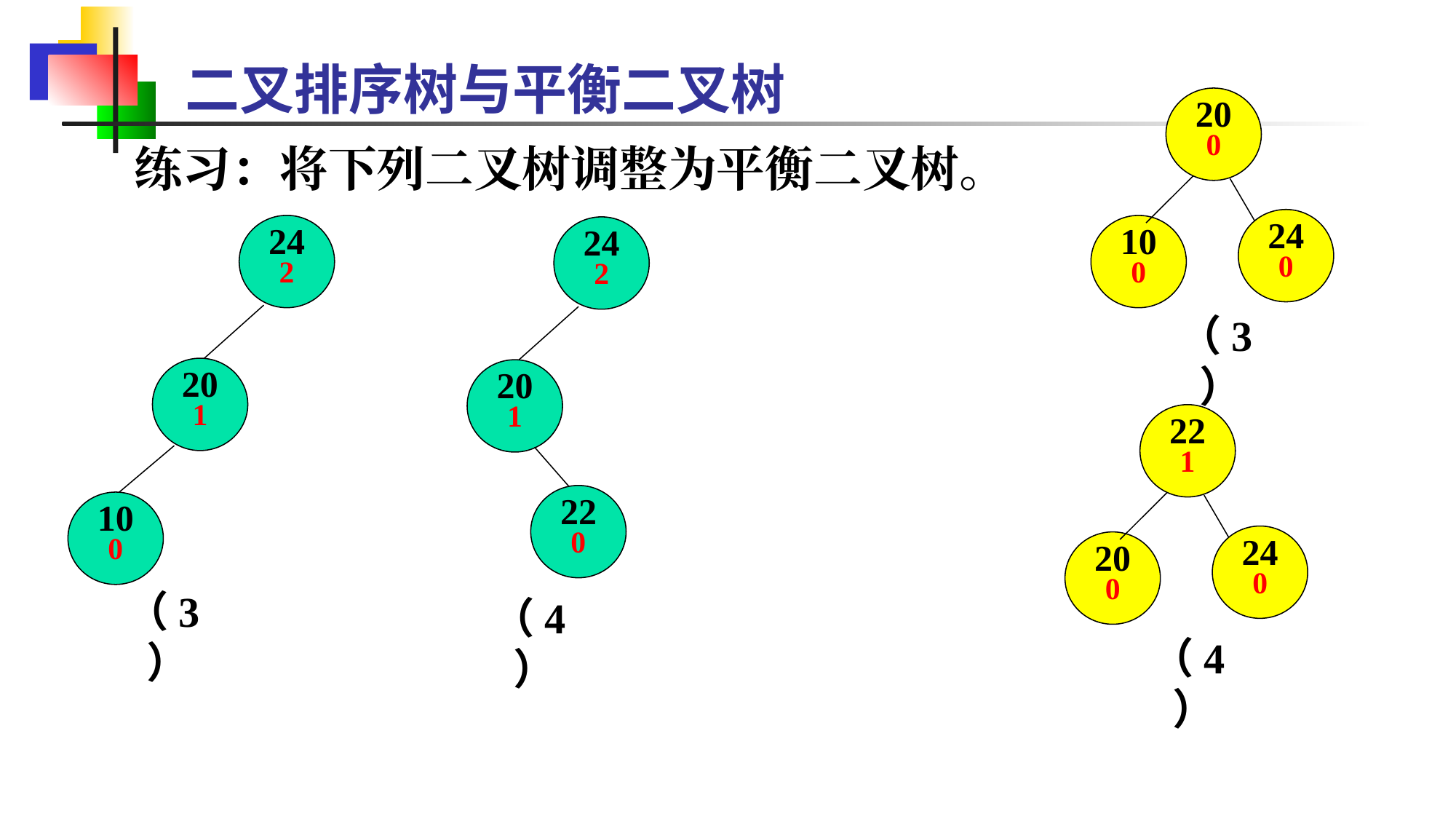

二叉排序树与平衡二叉树
20 0

10 0
（3）

24 0
练习：将下列二叉树调整为平衡二叉树。
24 2

20 1
（3）

10 0
24 2

20 1
（4）

22 0
22 1

20 0
（4）

24 0